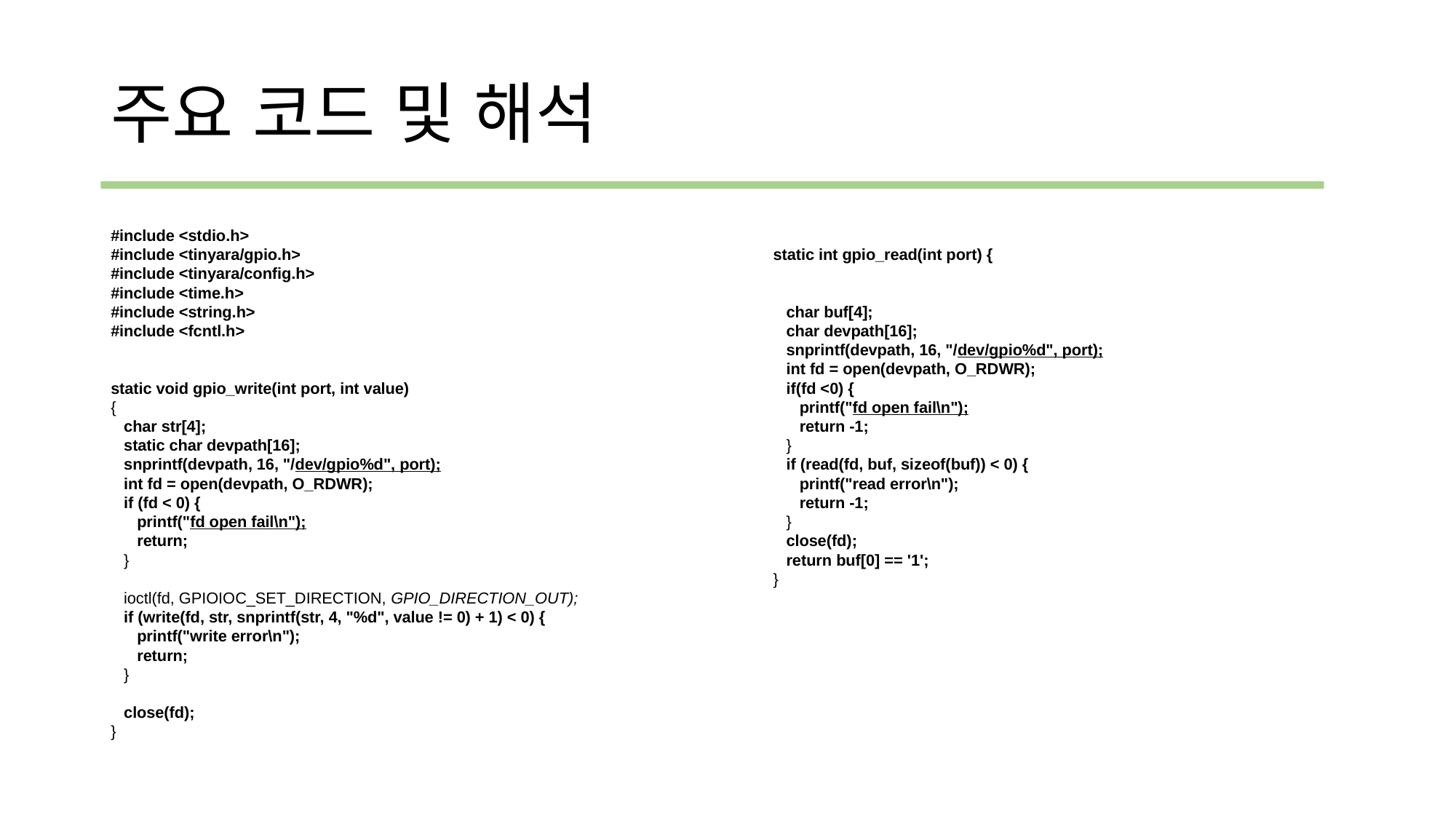

# 주요 코드 및 해석

#include <stdio.h>
#include <tinyara/gpio.h>
#include <tinyara/config.h>
#include <time.h>
#include <string.h>
#include <fcntl.h>

static void gpio_write(int port, int value)
{
   char str[4];
   static char devpath[16];
   snprintf(devpath, 16, "/dev/gpio%d", port);
   int fd = open(devpath, O_RDWR);
   if (fd < 0) {
      printf("fd open fail\n");
      return;
   }

   ioctl(fd, GPIOIOC_SET_DIRECTION, GPIO_DIRECTION_OUT);
   if (write(fd, str, snprintf(str, 4, "%d", value != 0) + 1) < 0) {
      printf("write error\n");
      return;
   }

   close(fd);
}

static int gpio_read(int port) {

   char buf[4];
   char devpath[16];
   snprintf(devpath, 16, "/dev/gpio%d", port);
   int fd = open(devpath, O_RDWR);
   if(fd <0) {
      printf("fd open fail\n");
      return -1;
   }
   if (read(fd, buf, sizeof(buf)) < 0) {
      printf("read error\n");
      return -1;
   }
   close(fd);
   return buf[0] == '1';
}